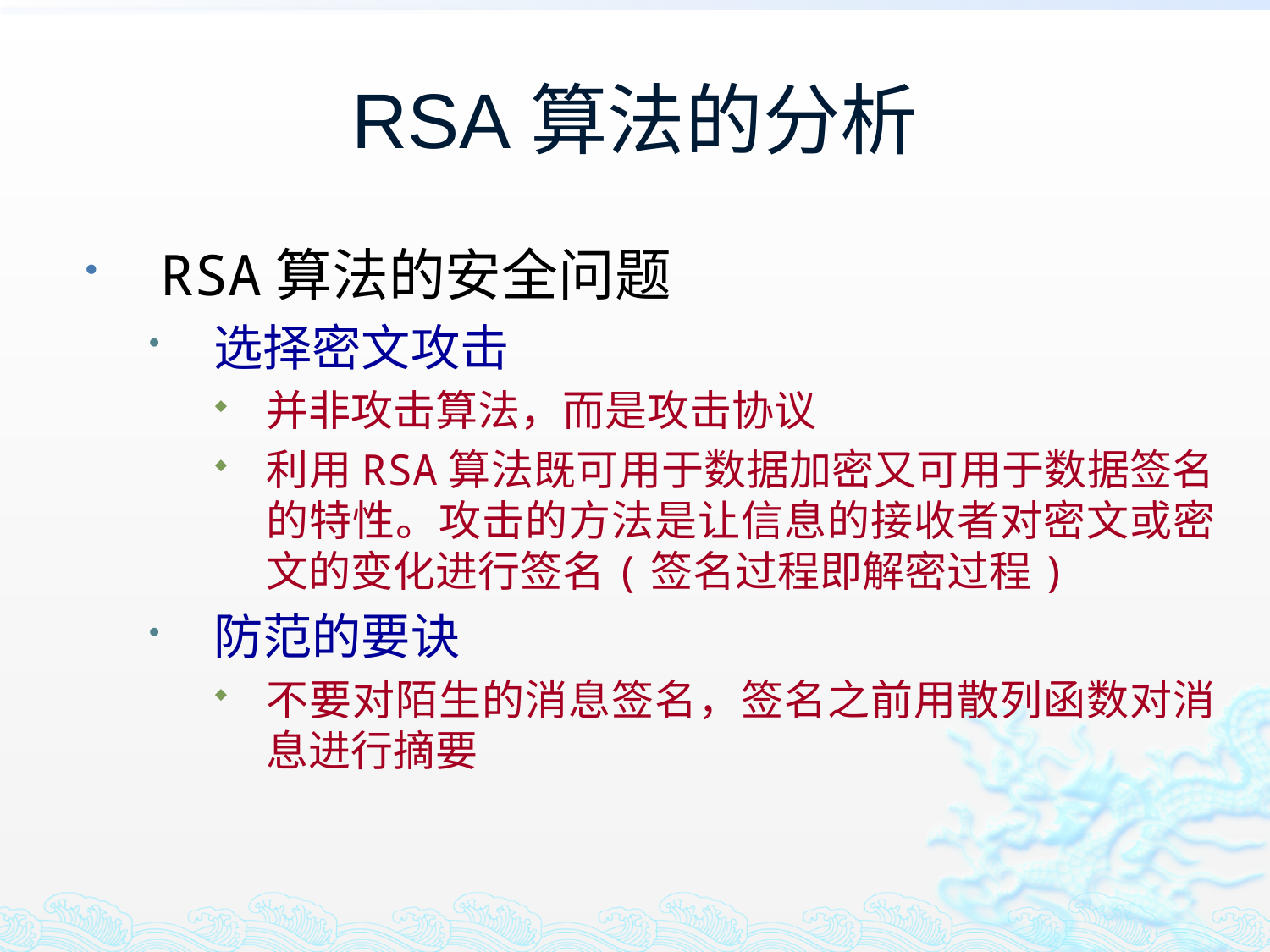

# RSA算法的分析
RSA算法的安全问题
选择密文攻击
并非攻击算法，而是攻击协议
利用RSA算法既可用于数据加密又可用于数据签名的特性。攻击的方法是让信息的接收者对密文或密文的变化进行签名(签名过程即解密过程)
防范的要诀
不要对陌生的消息签名，签名之前用散列函数对消息进行摘要